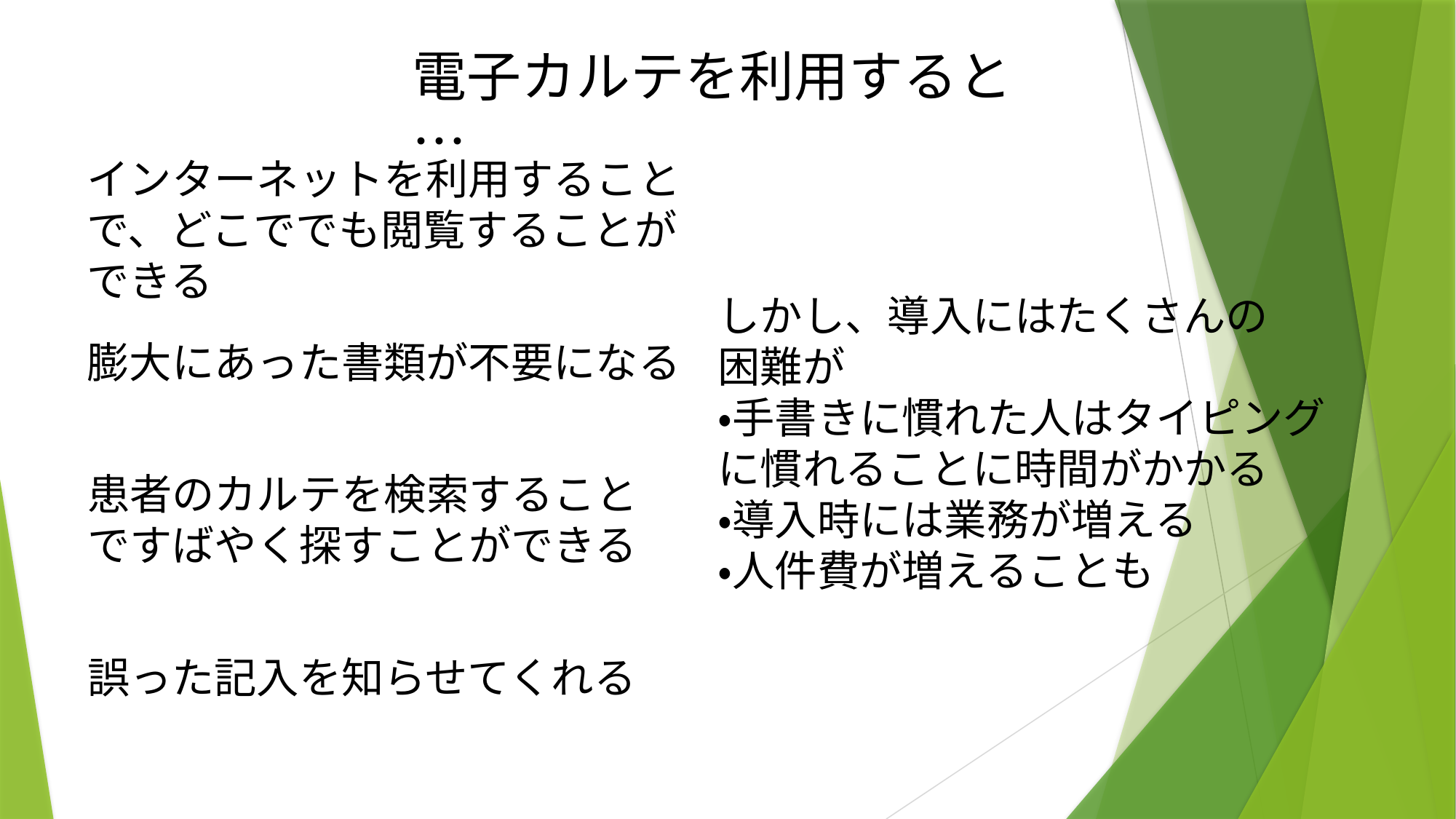

電子カルテを利用すると…
インターネットを利用することで、どこででも閲覧することができる
しかし、導入にはたくさんの
困難が
・手書きに慣れた人はタイピングに慣れることに時間がかかる
・導入時には業務が増える
・人件費が増えることも
膨大にあった書類が不要になる
患者のカルテを検索することですばやく探すことができる
誤った記入を知らせてくれる